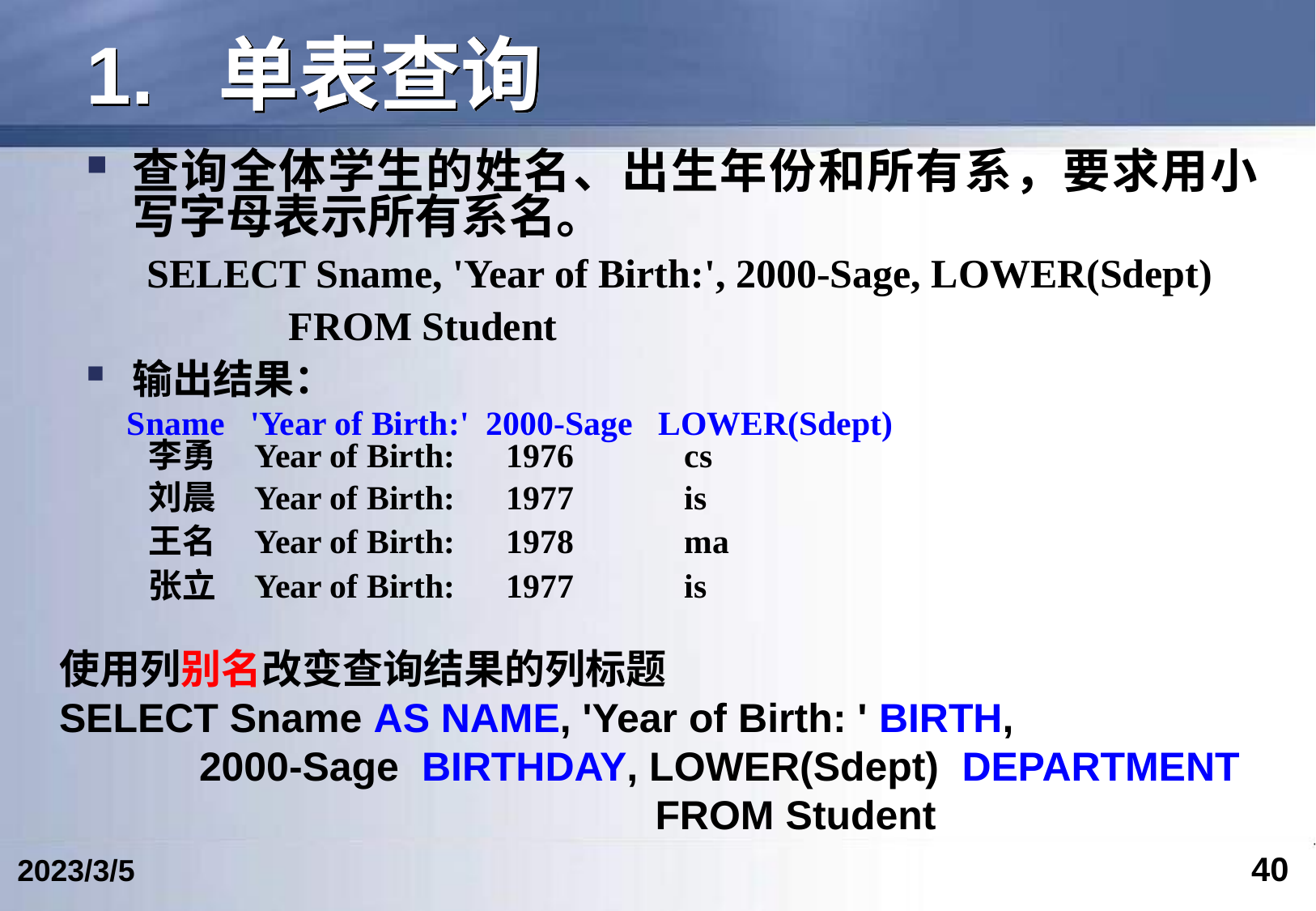

# 1.  单表查询
查询全体学生的姓名、出生年份和所有系，要求用小写字母表示所有系名。
SELECT Sname, 'Year of Birth:', 2000-Sage, LOWER(Sdept)
              FROM Student
输出结果：
    Sname   'Year of Birth:'  2000-Sage   LOWER(Sdept)
       李勇    Year of Birth:      1976             cs
       刘晨    Year of Birth:      1977             is
       王名    Year of Birth:      1978             ma
       张立    Year of Birth:      1977             is
使用列别名改变查询结果的列标题
SELECT Sname AS NAME, 'Year of Birth: ' BIRTH,
       2000-Sage  BIRTHDAY, LOWER(Sdept)  DEPARTMENT
              FROM Student
40
2023/3/5